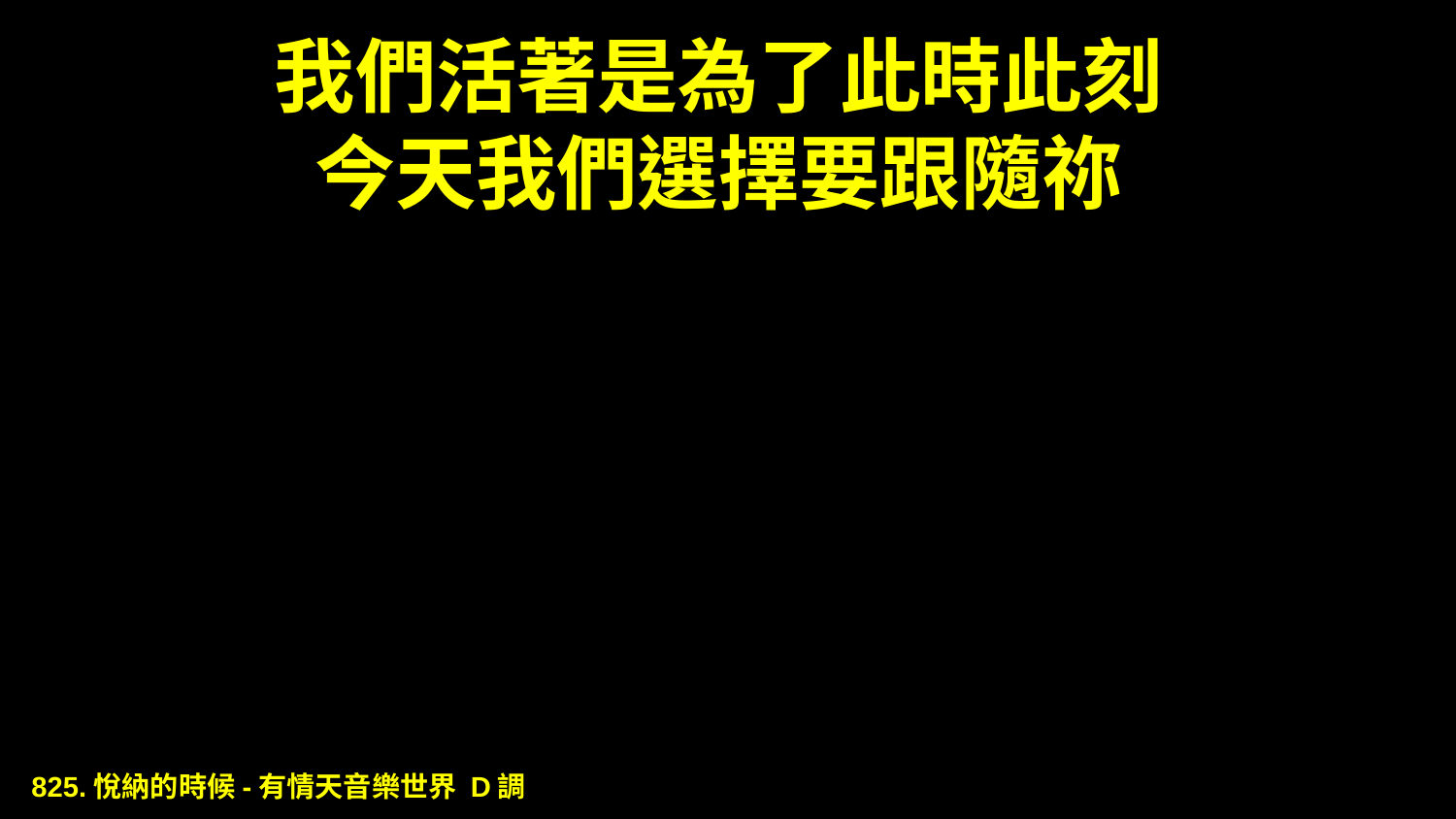

# 我們活著是為了此時此刻 今天我們選擇要跟隨祢
825.悅納的時候-有情天音樂世界 D調